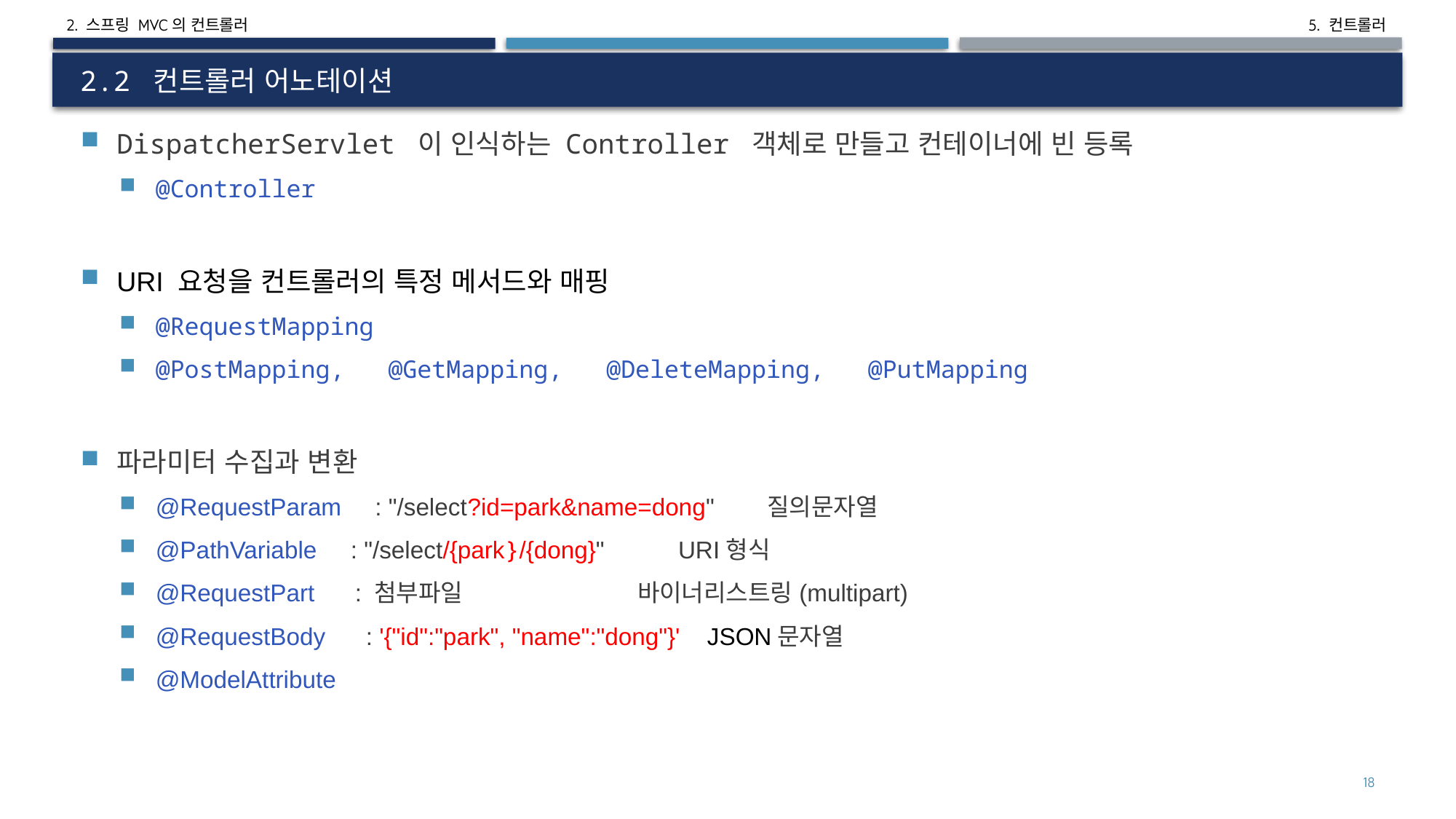

2. 스프링 MVC의 컨트롤러
# 2.2 컨트롤러 어노테이션
DispatcherServlet 이 인식하는 Controller 객체로 만들고 컨테이너에 빈 등록
@Controller

URI 요청을 컨트롤러의 특정 메서드와 매핑
@RequestMapping
@PostMapping,   @GetMapping,   @DeleteMapping,   @PutMapping

파라미터 수집과 변환
@RequestParam     : "/select?id=park&name=dong"       질의문자열
@PathVariable     : "/select/{park}/{dong}"           URI형식
@RequestPart      : 첨부파일                          바이너리스트링(multipart)
@RequestBody      : '{"id":"park", "name":"dong"}'    JSON문자열
@ModelAttribute

18